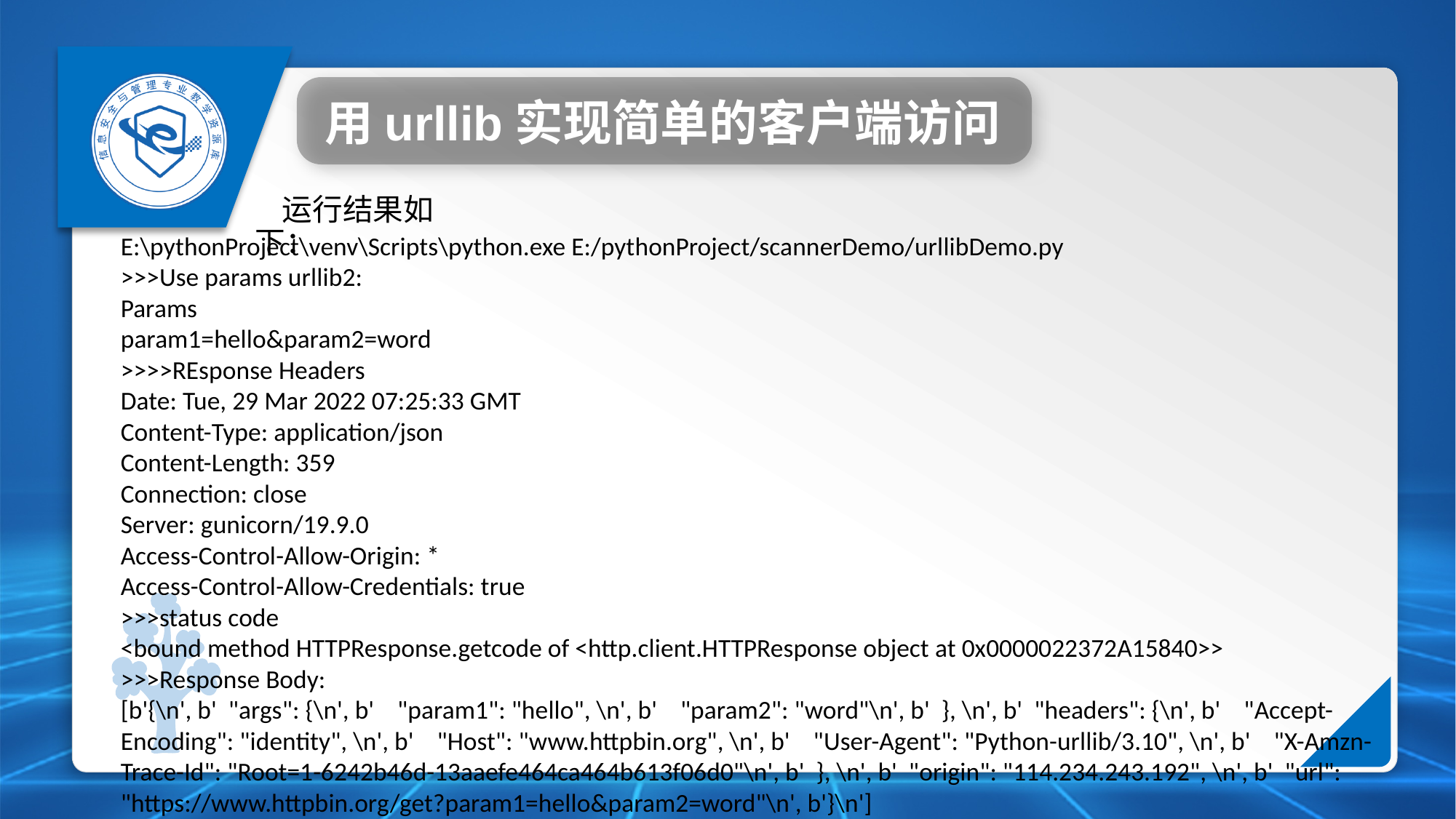

用urllib实现简单的客户端访问
运行结果如下：
E:\pythonProject\venv\Scripts\python.exe E:/pythonProject/scannerDemo/urllibDemo.py
>>>Use params urllib2:
Params
param1=hello&param2=word
>>>>REsponse Headers
Date: Tue, 29 Mar 2022 07:25:33 GMT
Content-Type: application/json
Content-Length: 359
Connection: close
Server: gunicorn/19.9.0
Access-Control-Allow-Origin: *
Access-Control-Allow-Credentials: true
>>>status code
<bound method HTTPResponse.getcode of <http.client.HTTPResponse object at 0x0000022372A15840>>
>>>Response Body:
[b'{\n', b'  "args": {\n', b'    "param1": "hello", \n', b'    "param2": "word"\n', b'  }, \n', b'  "headers": {\n', b'    "Accept-Encoding": "identity", \n', b'    "Host": "www.httpbin.org", \n', b'    "User-Agent": "Python-urllib/3.10", \n', b'    "X-Amzn-Trace-Id": "Root=1-6242b46d-13aaefe464ca464b613f06d0"\n', b'  }, \n', b'  "origin": "114.234.243.192", \n', b'  "url": "https://www.httpbin.org/get?param1=hello&param2=word"\n', b'}\n']